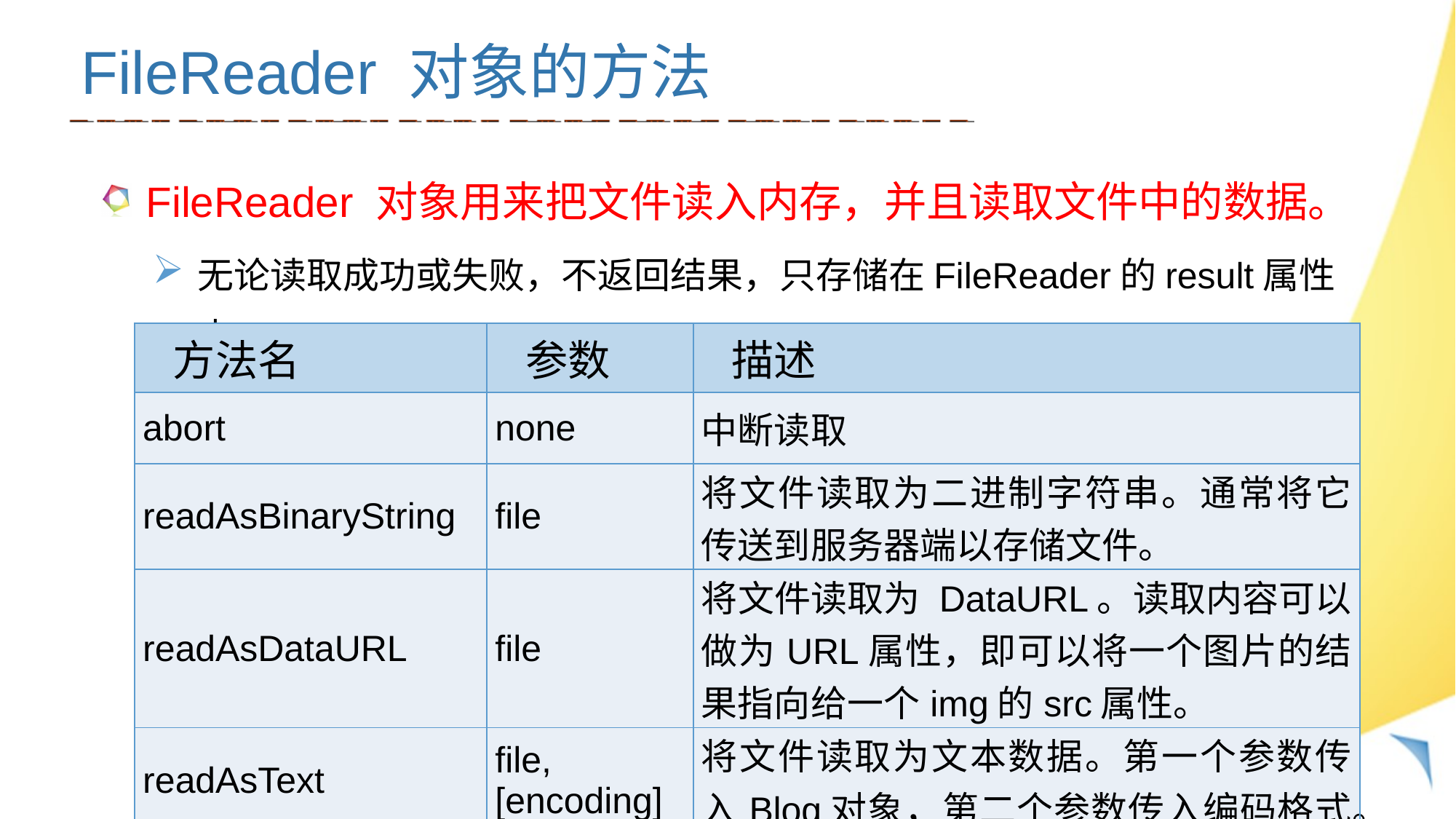

FileReader 对象的方法
FileReader 对象用来把文件读入内存，并且读取文件中的数据。
无论读取成功或失败，不返回结果，只存储在FileReader的result属性中。

| 方法名 | 参数 | 描述 |
| --- | --- | --- |
| abort | none | 中断读取 |
| readAsBinaryString | file | 将文件读取为二进制字符串。通常将它传送到服务器端以存储文件。 |
| readAsDataURL | file | 将文件读取为 DataURL。读取内容可以做为URL属性，即可以将一个图片的结果指向给一个img的src属性。 |
| readAsText | file, [encoding] | 将文件读取为文本数据。第一个参数传入Blog对象，第二个参数传入编码格式。 |